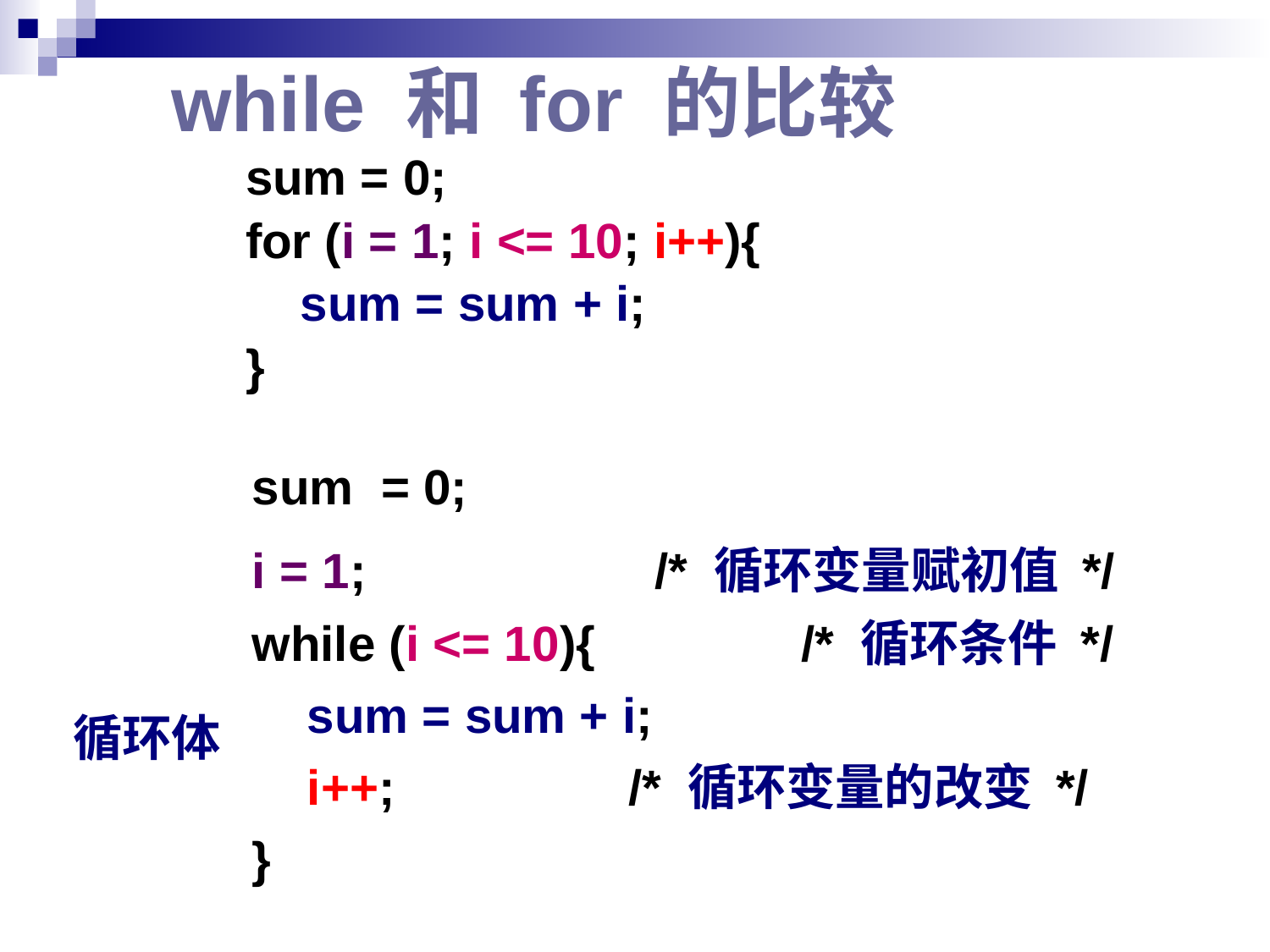

# while 和 for 的比较
sum = 0;
for (i = 1; i <= 10; i++){
    sum = sum + i;
}
sum  = 0;
i = 1;                     /* 循环变量赋初值 */
while (i <= 10){               /* 循环条件 */
    sum = sum + i;
    i++;                 /* 循环变量的改变 */
}
循环体